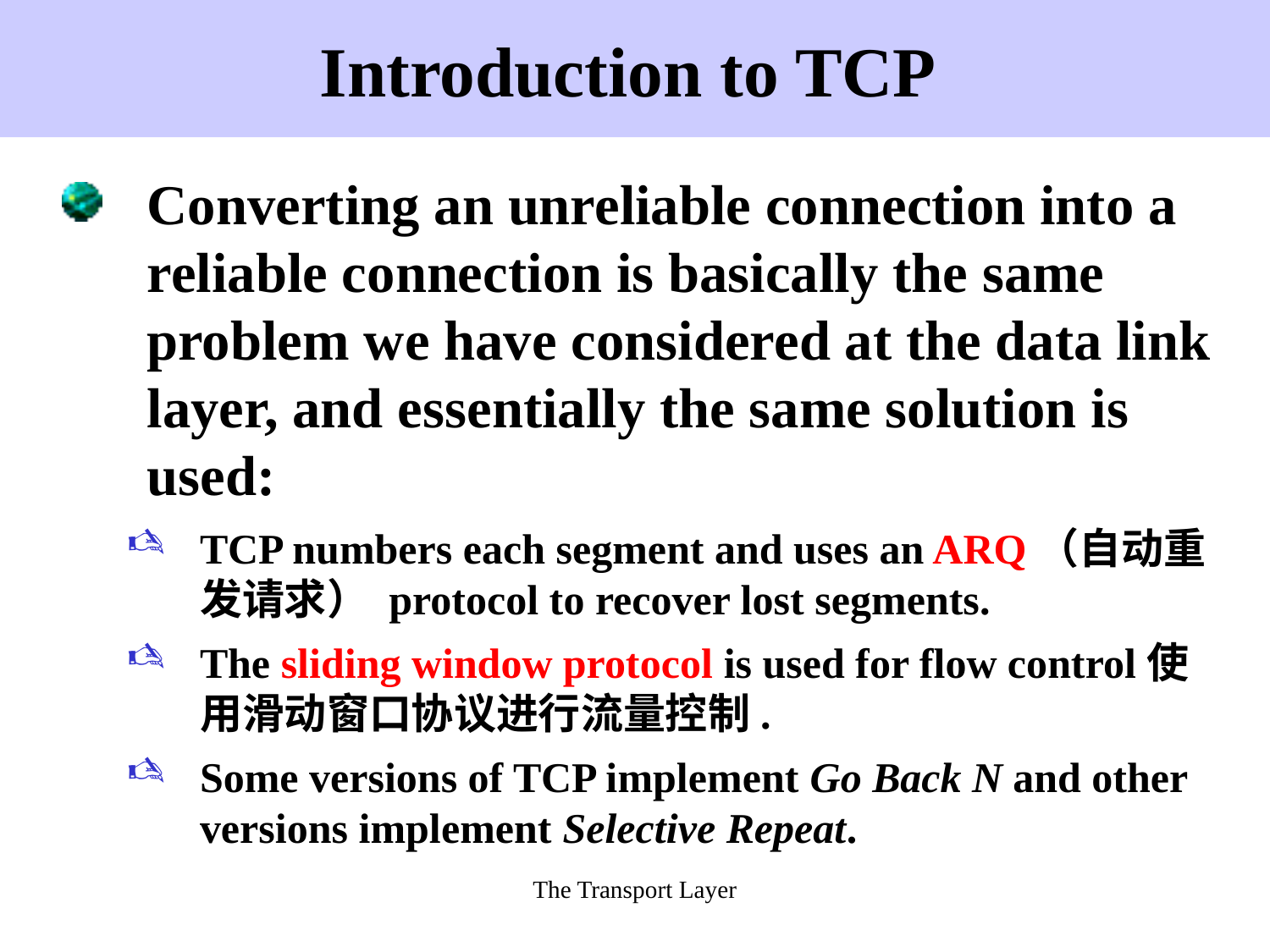

The Transport Layer
10
# Introduction to TCP
Converting an unreliable connection into a  reliable connection is basically the same problem we have considered at the data link layer, and essentially the same solution is used:
TCP numbers each segment and uses an ARQ（自动重发请求） protocol to recover lost segments.
The sliding window protocol is used for flow control使用滑动窗口协议进行流量控制.
Some versions of TCP implement Go Back N and other versions implement Selective Repeat.